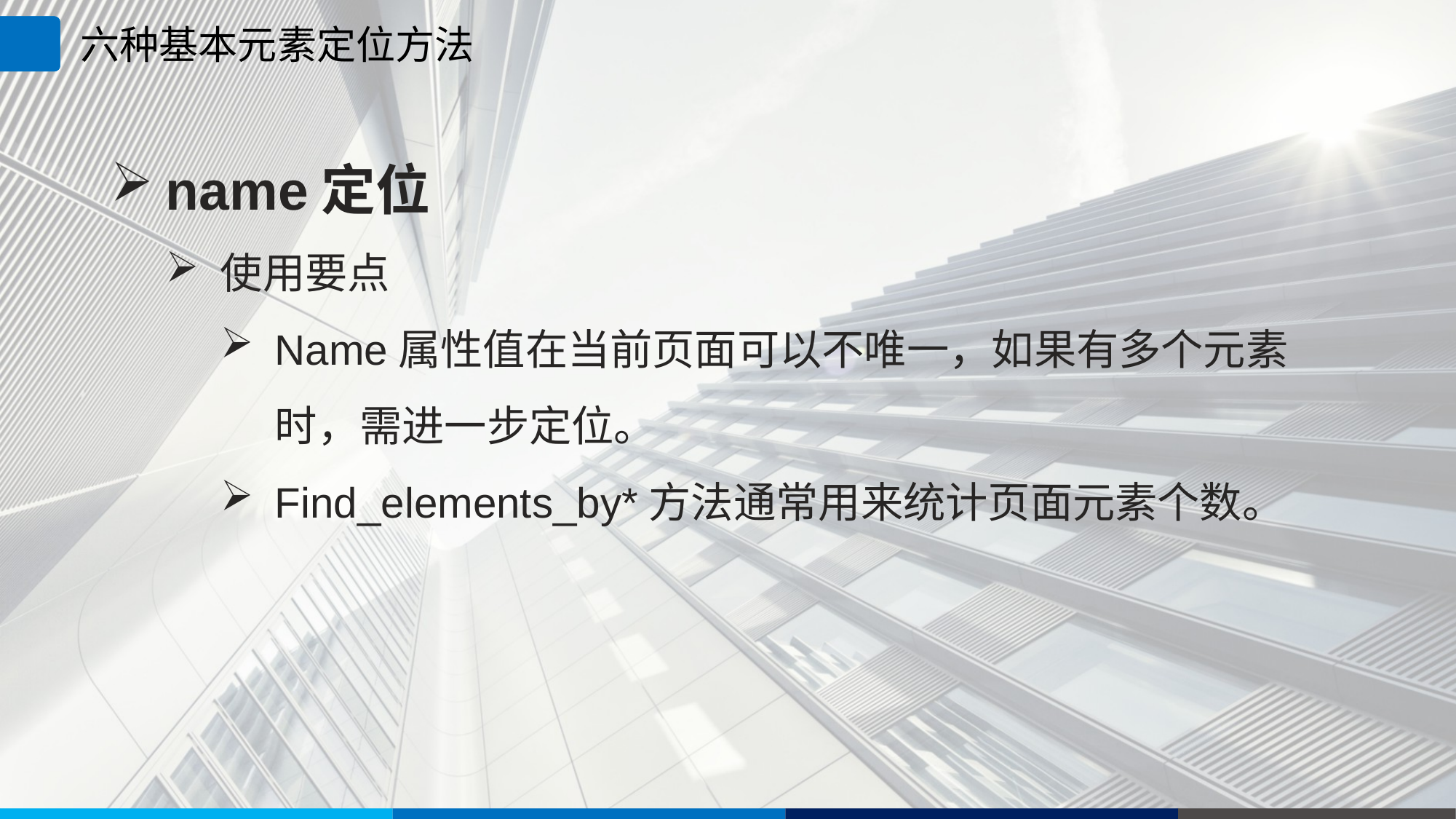

六种基本元素定位方法

name定位
使用要点
Name属性值在当前页面可以不唯一，如果有多个元素时，需进一步定位。
Find_elements_by*方法通常用来统计页面元素个数。